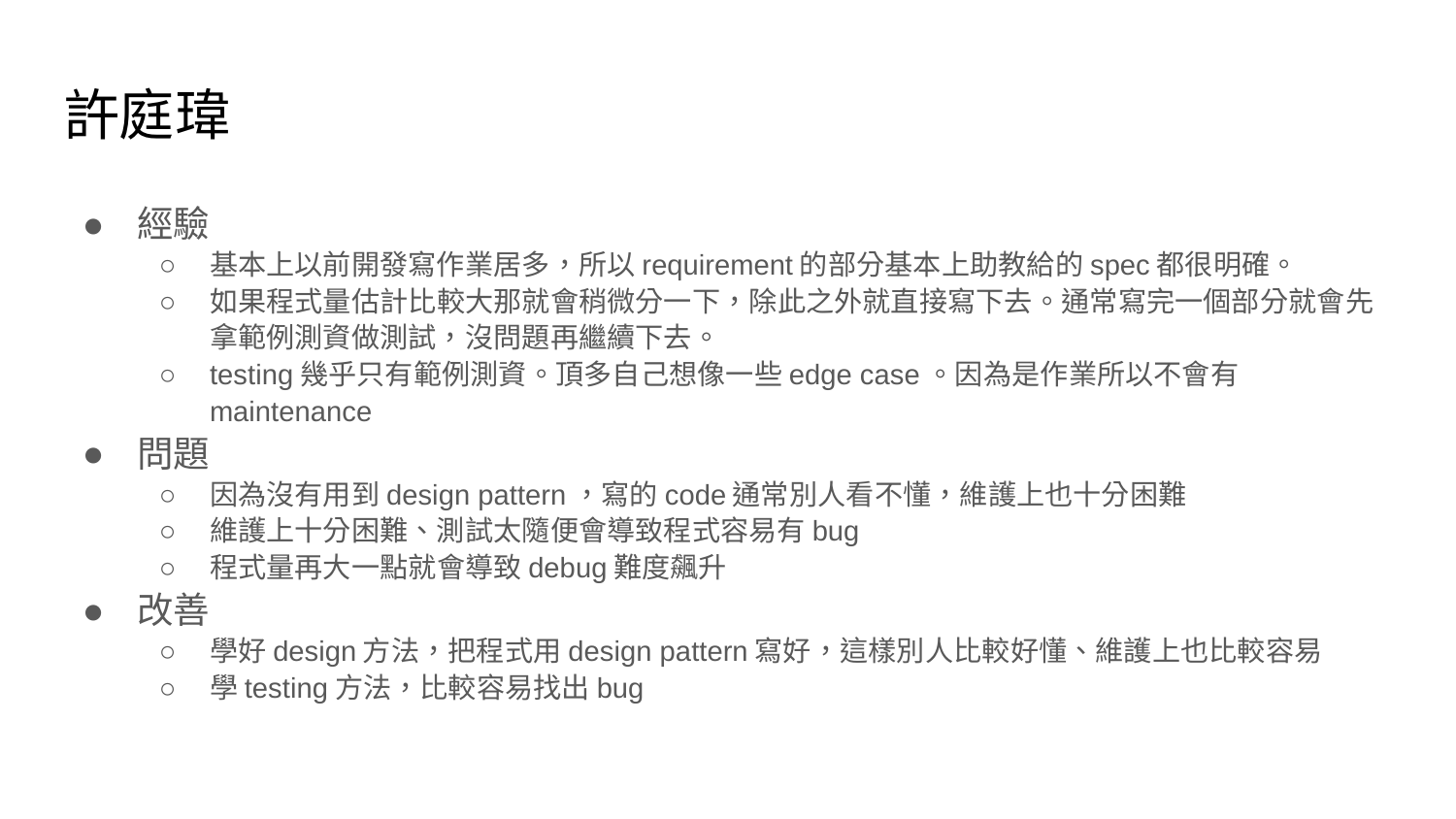

# 許庭瑋
經驗
基本上以前開發寫作業居多，所以requirement的部分基本上助教給的spec都很明確。
如果程式量估計比較大那就會稍微分一下，除此之外就直接寫下去。通常寫完一個部分就會先拿範例測資做測試，沒問題再繼續下去。
testing幾乎只有範例測資。頂多自己想像一些edge case。因為是作業所以不會有maintenance
問題
因為沒有用到design pattern，寫的code通常別人看不懂，維護上也十分困難
維護上十分困難、測試太隨便會導致程式容易有bug
程式量再大一點就會導致debug難度飆升
改善
學好design方法，把程式用design pattern寫好，這樣別人比較好懂、維護上也比較容易
學testing方法，比較容易找出bug